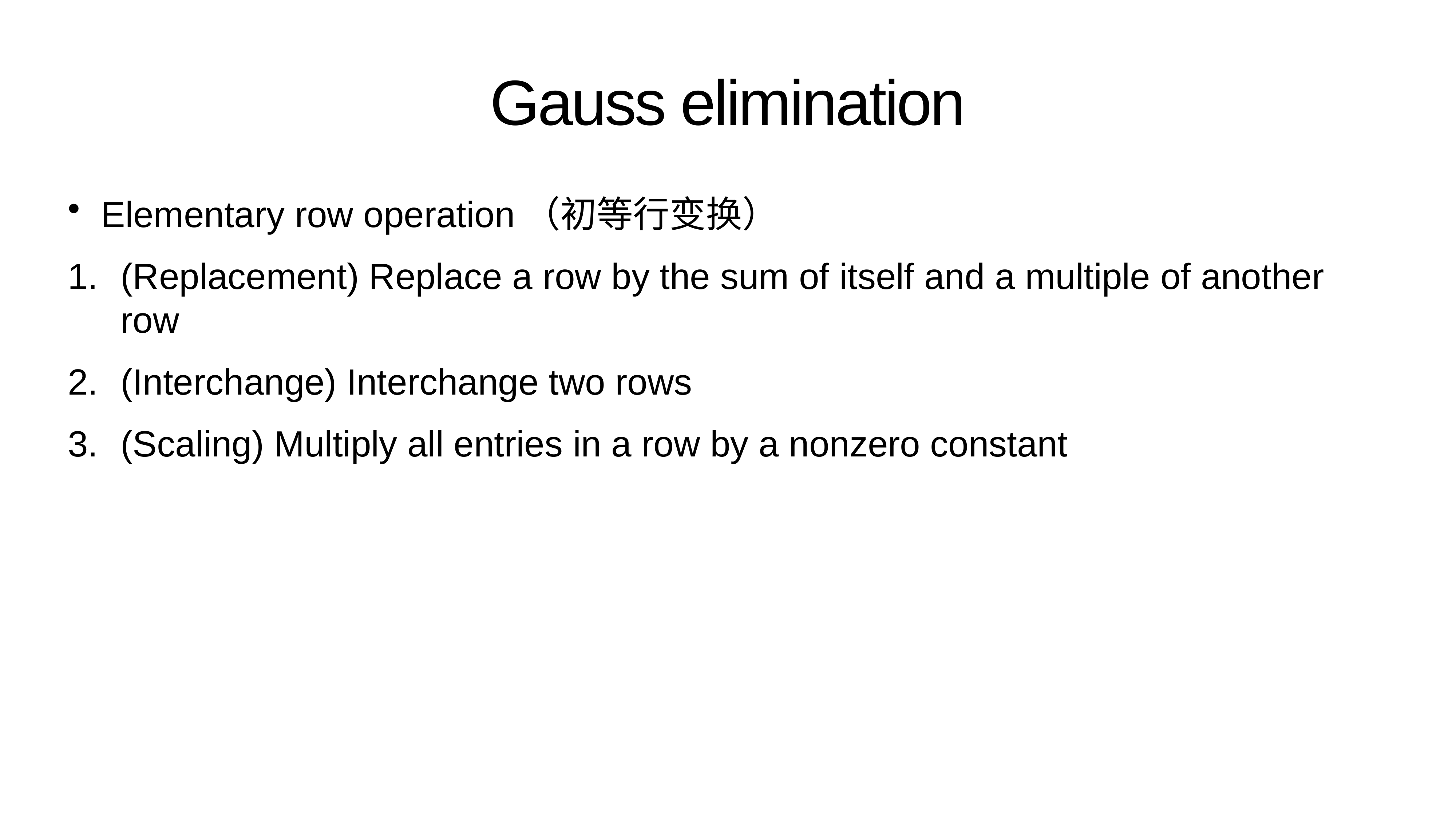

# Gauss elimination
Elementary row operation（初等行变换）
(Replacement) Replace a row by the sum of itself and a multiple of another row
(Interchange) Interchange two rows
(Scaling) Multiply all entries in a row by a nonzero constant